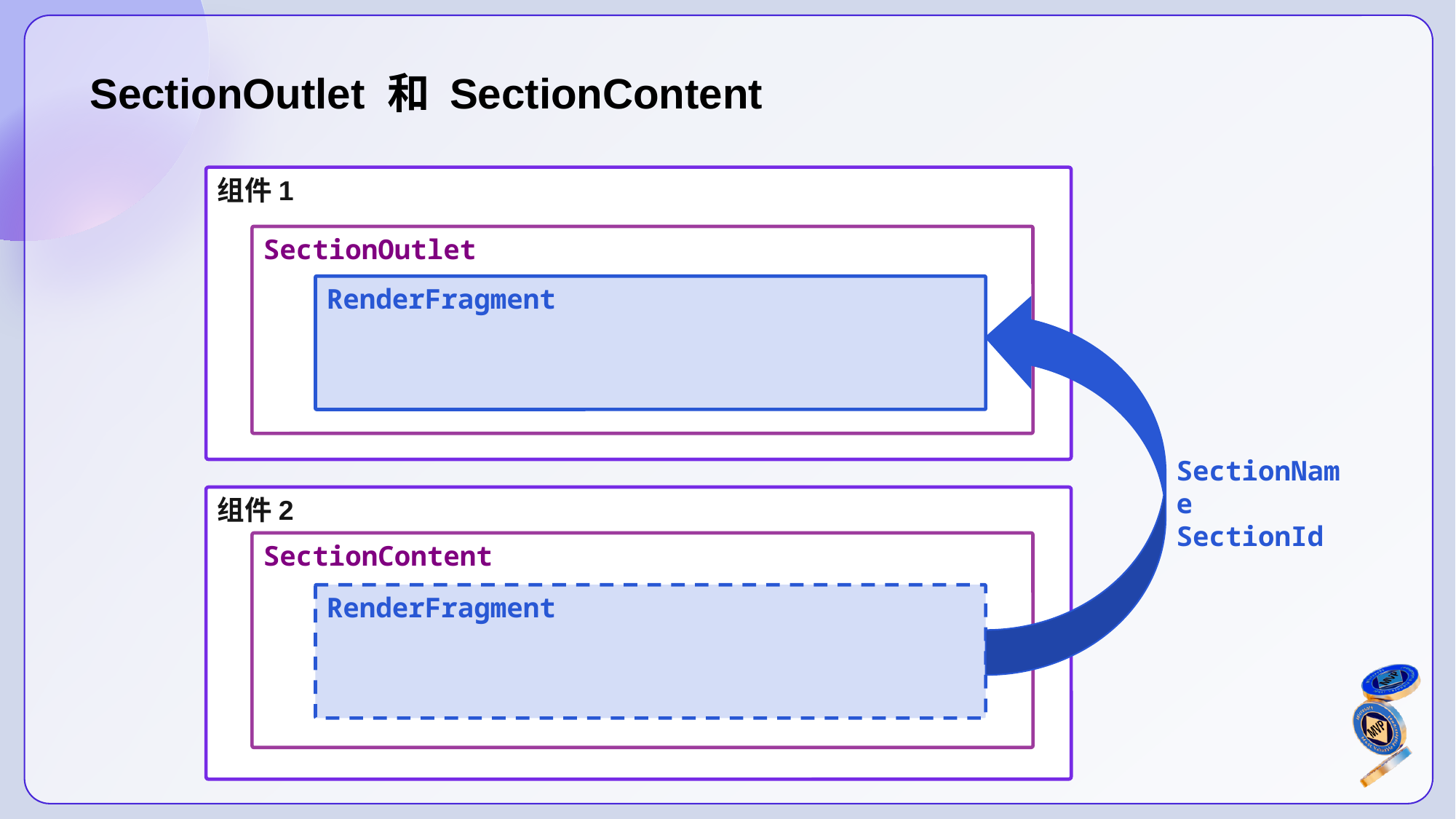

# SectionOutlet 和 SectionContent
组件1
SectionOutlet
RenderFragment

SectionName
SectionId
组件2
SectionContent
RenderFragment